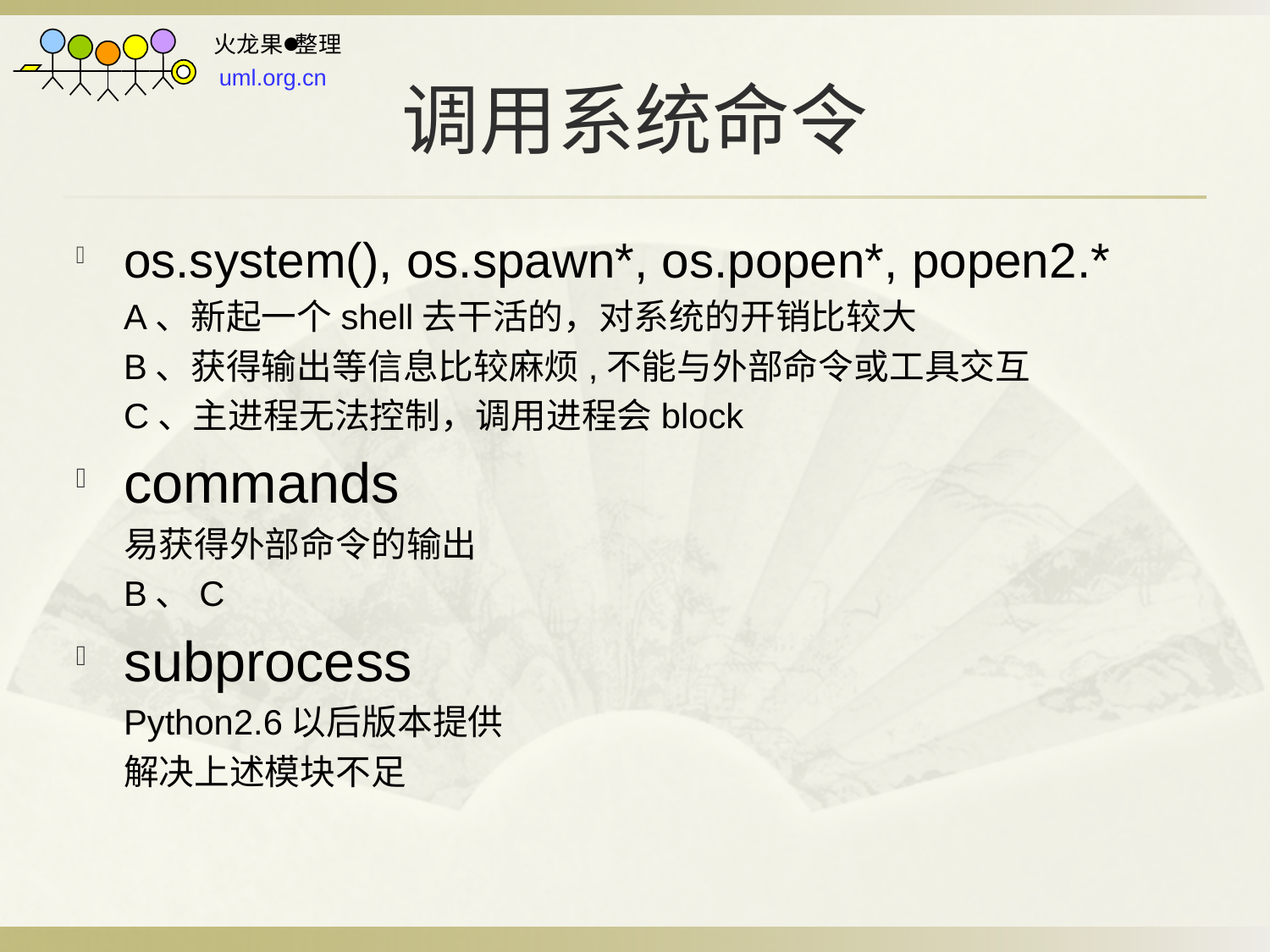

# 调用系统命令
os.system(), os.spawn*, os.popen*, popen2.*
	A、新起一个shell去干活的，对系统的开销比较大
	B、获得输出等信息比较麻烦,不能与外部命令或工具交互
	C、主进程无法控制，调用进程会block
commands
	易获得外部命令的输出
	B、C
subprocess
	Python2.6以后版本提供
	解决上述模块不足